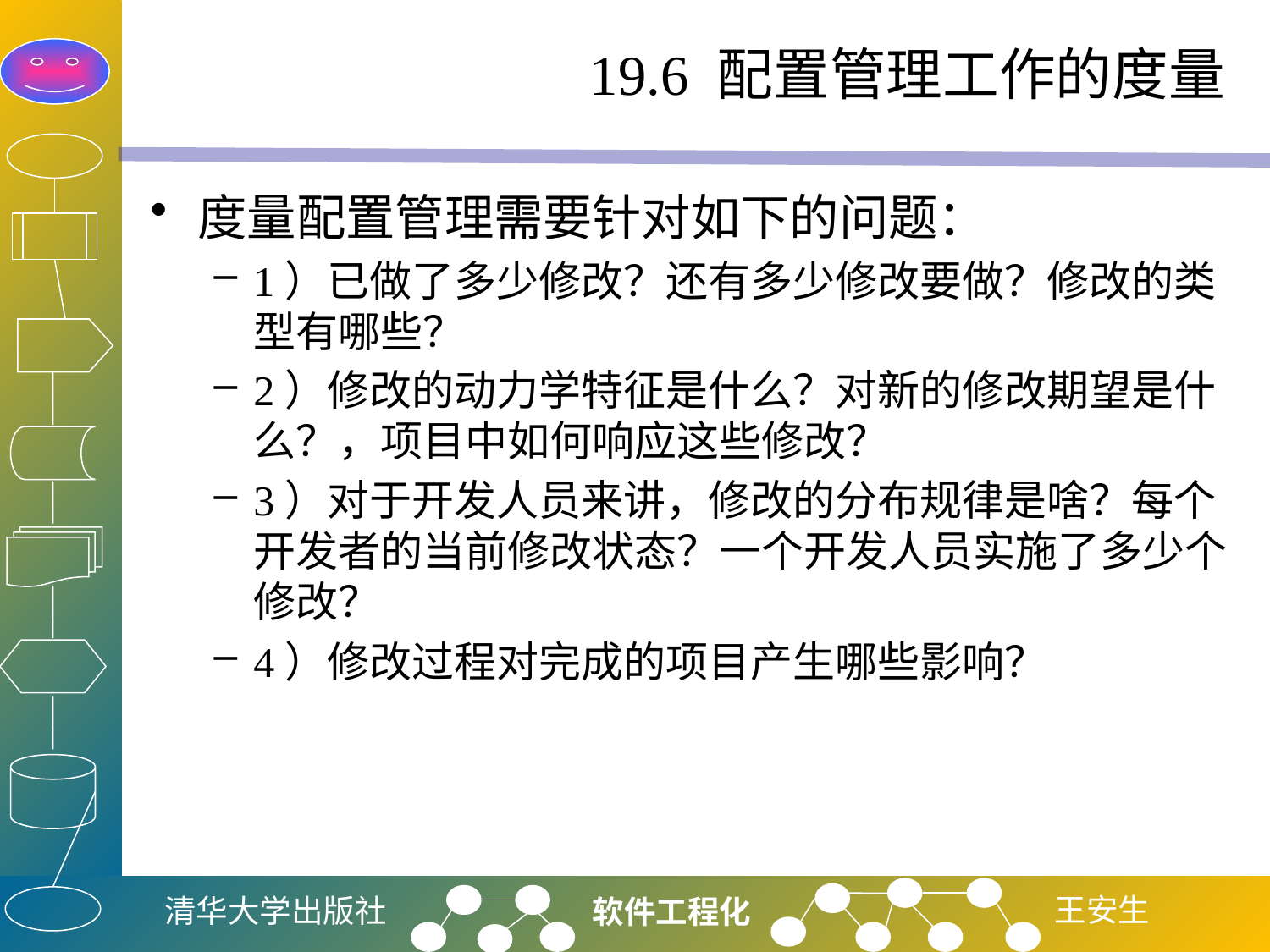

# 19.6 配置管理工作的度量
度量配置管理需要针对如下的问题：
1）已做了多少修改？还有多少修改要做？修改的类型有哪些？
2）修改的动力学特征是什么？对新的修改期望是什么？，项目中如何响应这些修改？
3）对于开发人员来讲，修改的分布规律是啥？每个开发者的当前修改状态？一个开发人员实施了多少个修改？
4）修改过程对完成的项目产生哪些影响？